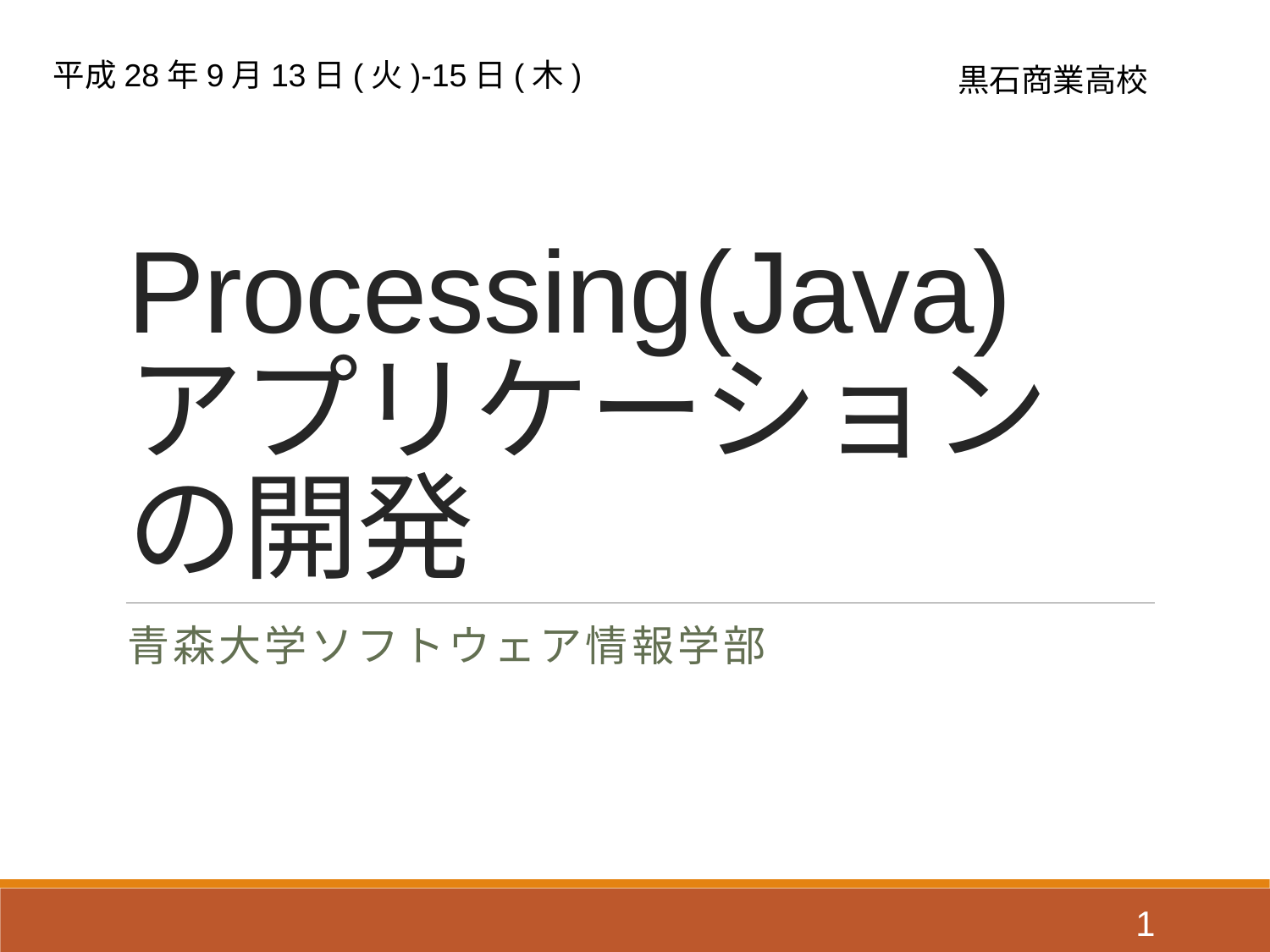

平成28年9月13日(火)-15日(木)
黒石商業高校
# Processing(Java)アプリケーションの開発
青森大学ソフトウェア情報学部
1